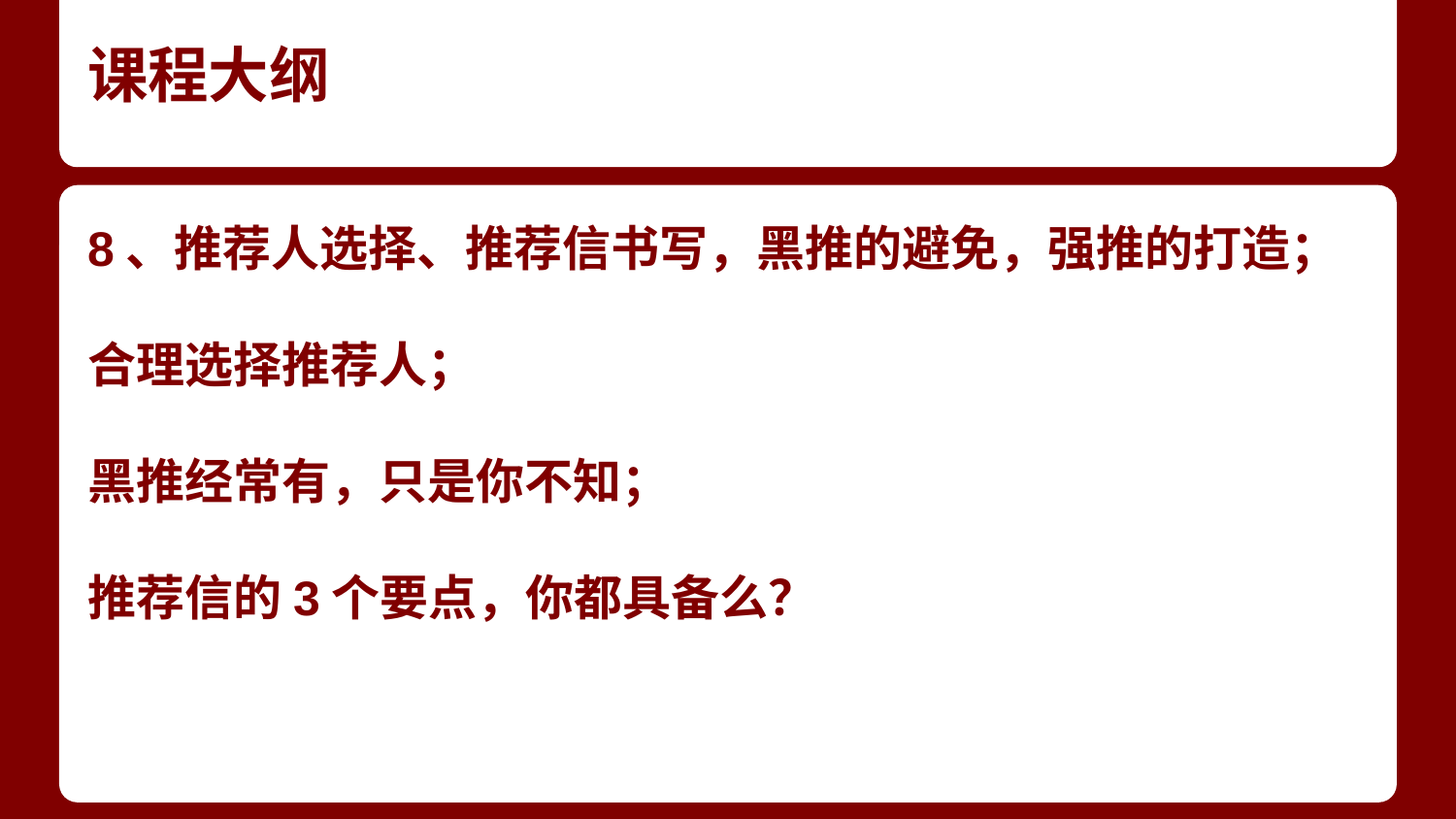

# 课程大纲
8、推荐人选择、推荐信书写，黑推的避免，强推的打造；

合理选择推荐人；

黑推经常有，只是你不知；

推荐信的3个要点，你都具备么？